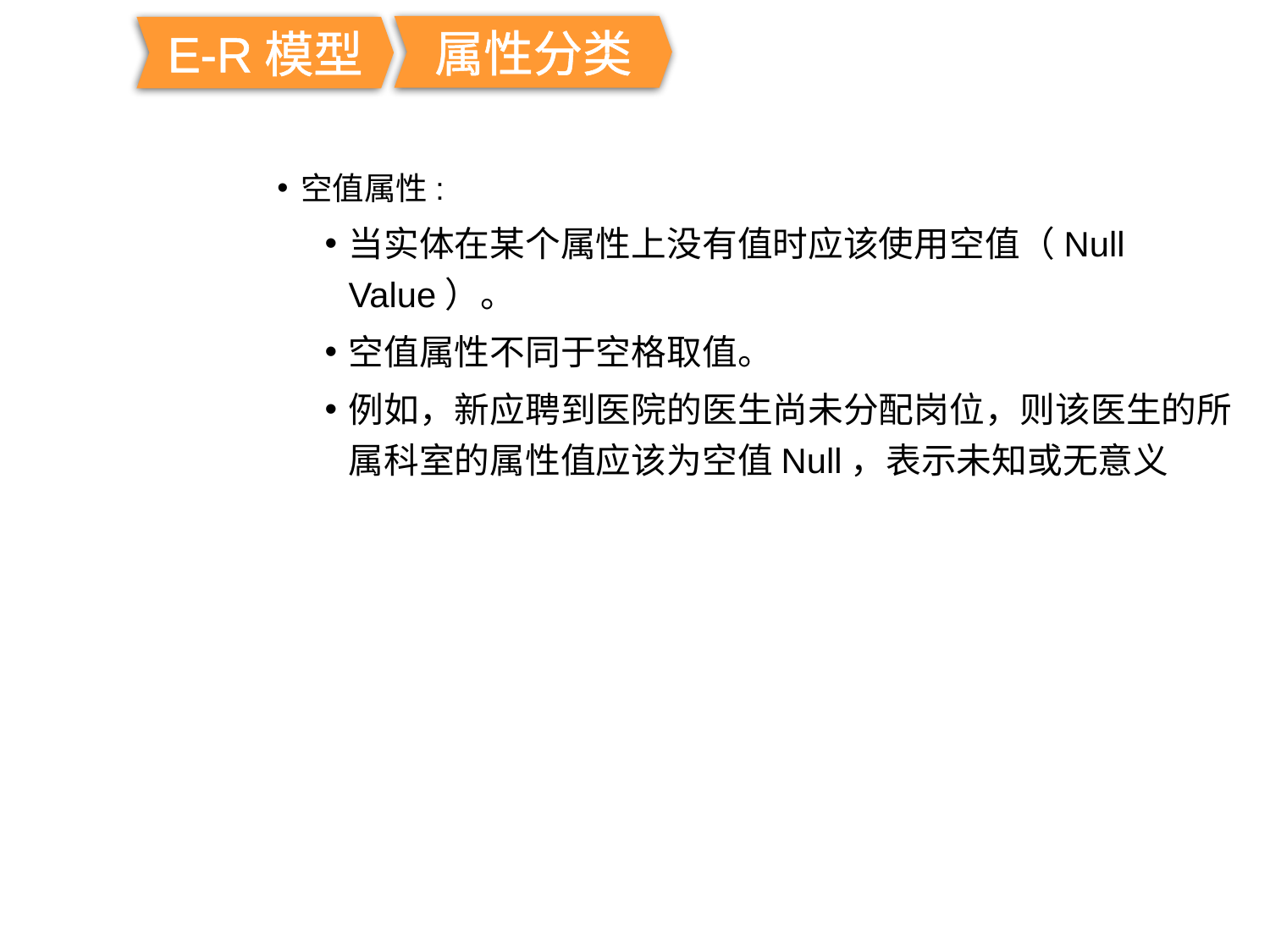

属性分类
E-R模型

空值属性:
当实体在某个属性上没有值时应该使用空值（Null Value）。
空值属性不同于空格取值。
例如，新应聘到医院的医生尚未分配岗位，则该医生的所属科室的属性值应该为空值Null，表示未知或无意义